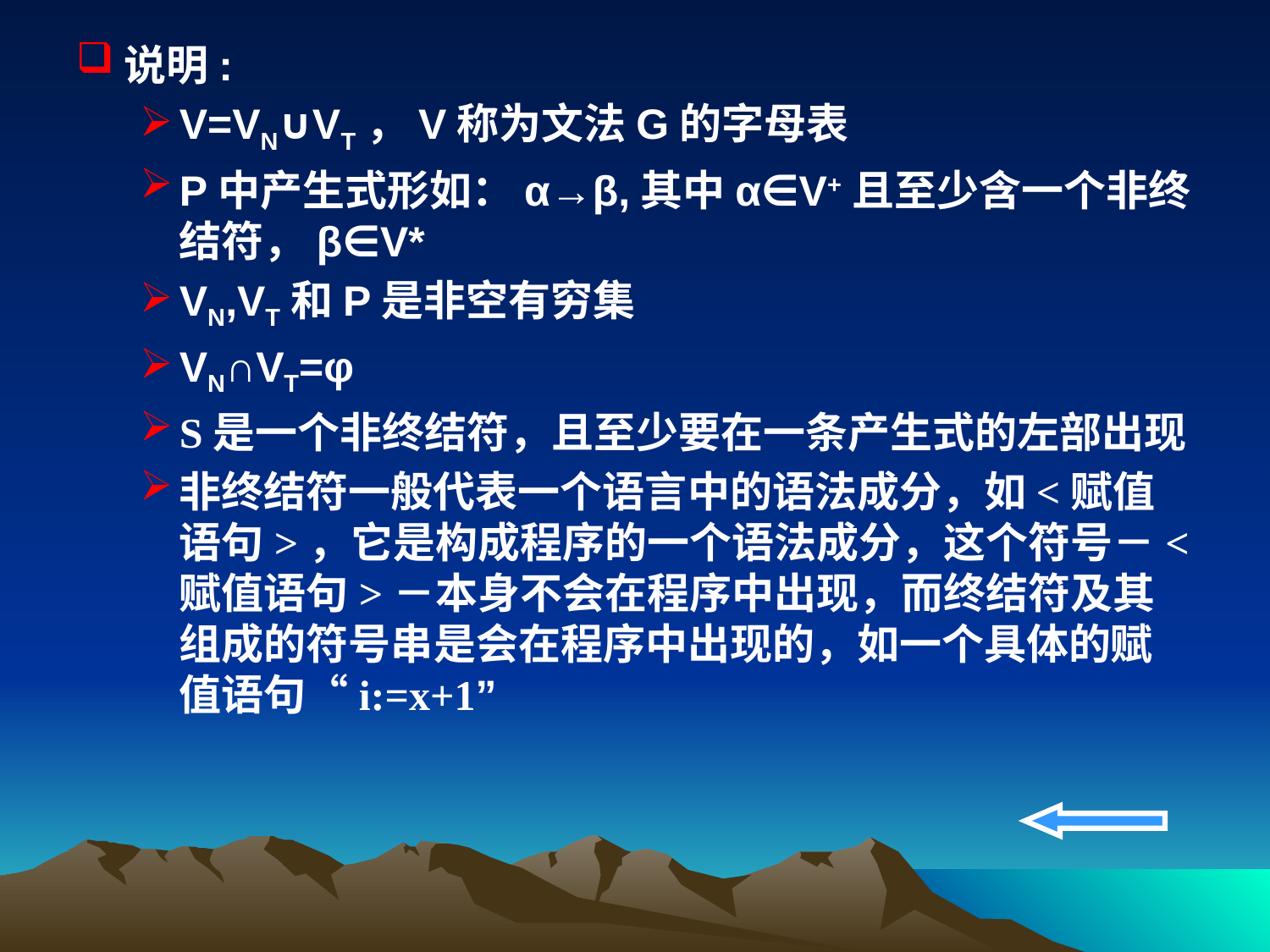

说明:
V=VN∪VT，V称为文法G的字母表
P中产生式形如：α→β,其中α∈V+且至少含一个非终结符，β∈V*
VN,VT和P是非空有穷集
VN∩VT=φ
S是一个非终结符，且至少要在一条产生式的左部出现
非终结符一般代表一个语言中的语法成分，如<赋值语句>，它是构成程序的一个语法成分，这个符号－<赋值语句>－本身不会在程序中出现，而终结符及其组成的符号串是会在程序中出现的，如一个具体的赋值语句“i:=x+1”